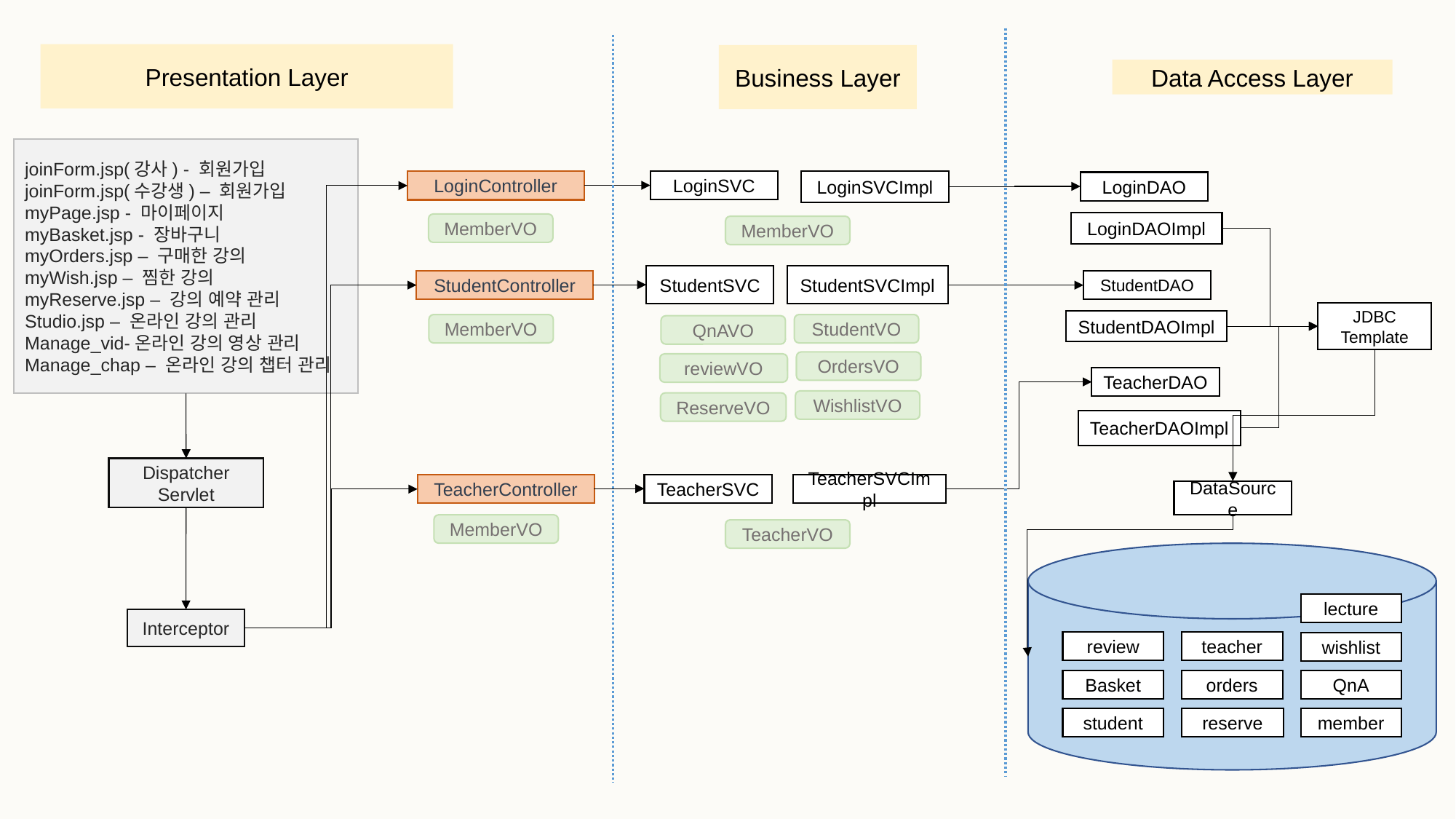

Presentation Layer
Business Layer
Data Access Layer
joinForm.jsp(강사) - 회원가입
joinForm.jsp(수강생) – 회원가입
myPage.jsp - 마이페이지
myBasket.jsp - 장바구니
myOrders.jsp – 구매한 강의 myWish.jsp – 찜한 강의
myReserve.jsp – 강의 예약 관리
Studio.jsp – 온라인 강의 관리
Manage_vid-온라인 강의 영상 관리
Manage_chap – 온라인 강의 챕터 관리
LoginSVC
LoginSVCImpl
LoginController
LoginDAO
LoginDAOImpl
MemberVO
MemberVO
StudentSVC
StudentSVCImpl
StudentController
StudentDAO
JDBC
Template
StudentDAOImpl
MemberVO
StudentVO
QnAVO
OrdersVO
reviewVO
TeacherDAO
WishlistVO
ReserveVO
TeacherDAOImpl
Dispatcher Servlet
TeacherSVCImpl
TeacherSVC
TeacherController
DataSource
MemberVO
TeacherVO

lecture
Interceptor
review
teacher
wishlist
orders
QnA
Basket
student
reserve
member